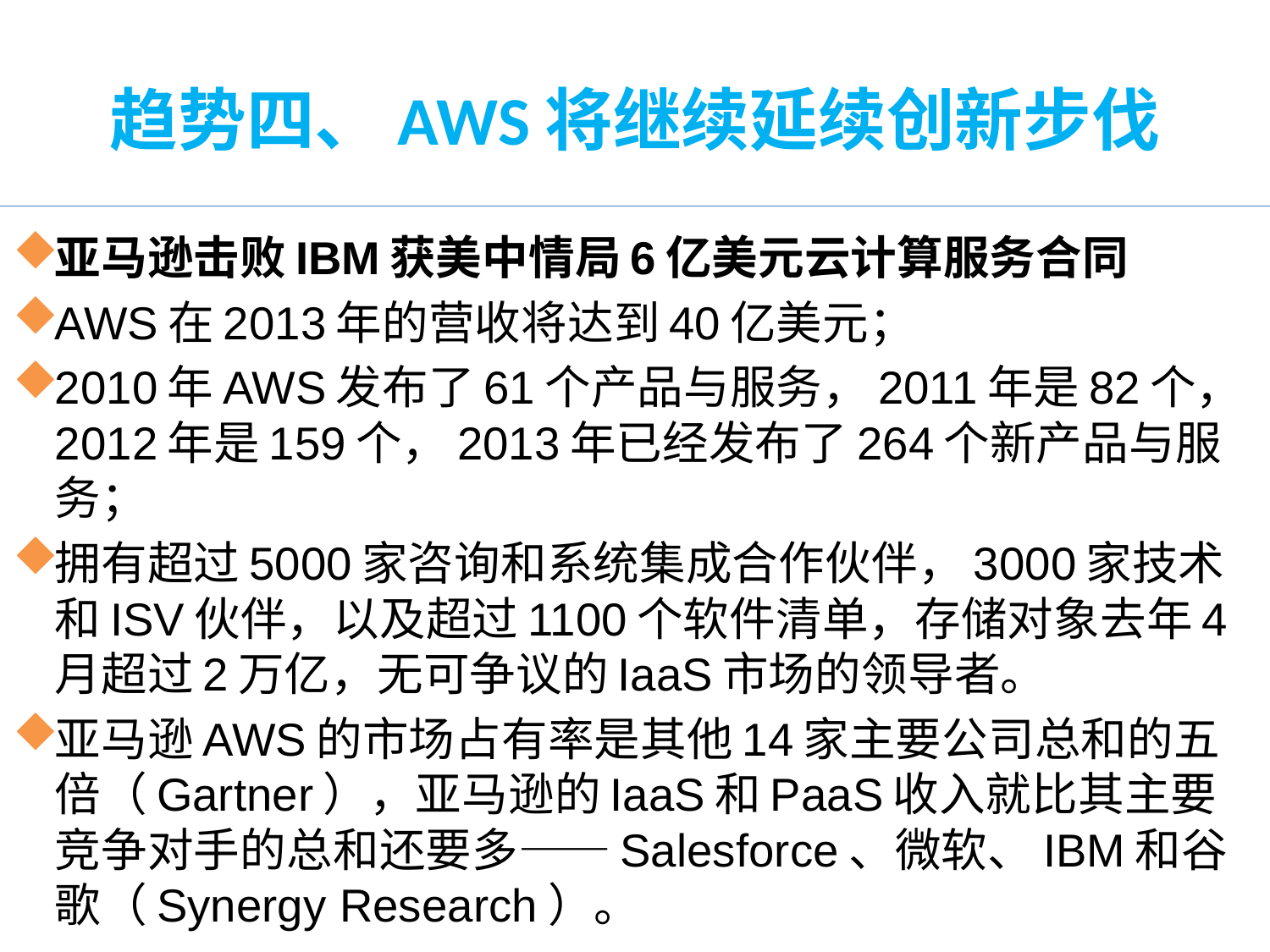

# 趋势四、AWS将继续延续创新步伐
亚马逊击败IBM获美中情局6亿美元云计算服务合同
AWS在2013年的营收将达到40亿美元；
2010年AWS发布了61个产品与服务，2011年是82个，2012年是159个，2013年已经发布了264个新产品与服务；
拥有超过5000家咨询和系统集成合作伙伴，3000家技术和ISV伙伴，以及超过1100个软件清单，存储对象去年4月超过2万亿，无可争议的IaaS市场的领导者。
亚马逊AWS的市场占有率是其他14家主要公司总和的五倍（Gartner），亚马逊的IaaS和PaaS收入就比其主要竞争对手的总和还要多——Salesforce、微软、IBM和谷歌（Synergy Research）。